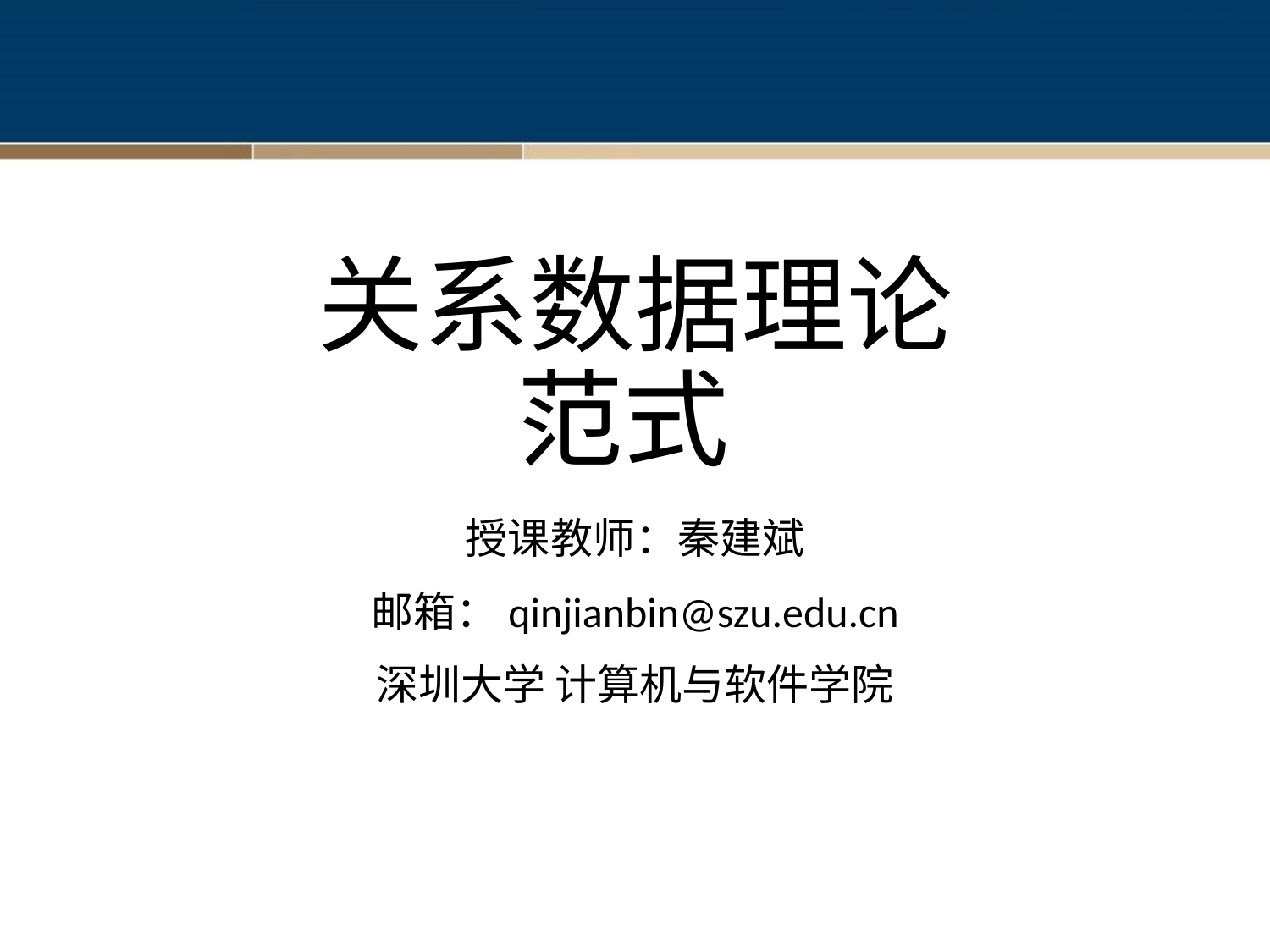

# 关系数据理论 范式
授课教师：秦建斌
邮箱：qinjianbin@szu.edu.cn
深圳大学 计算机与软件学院